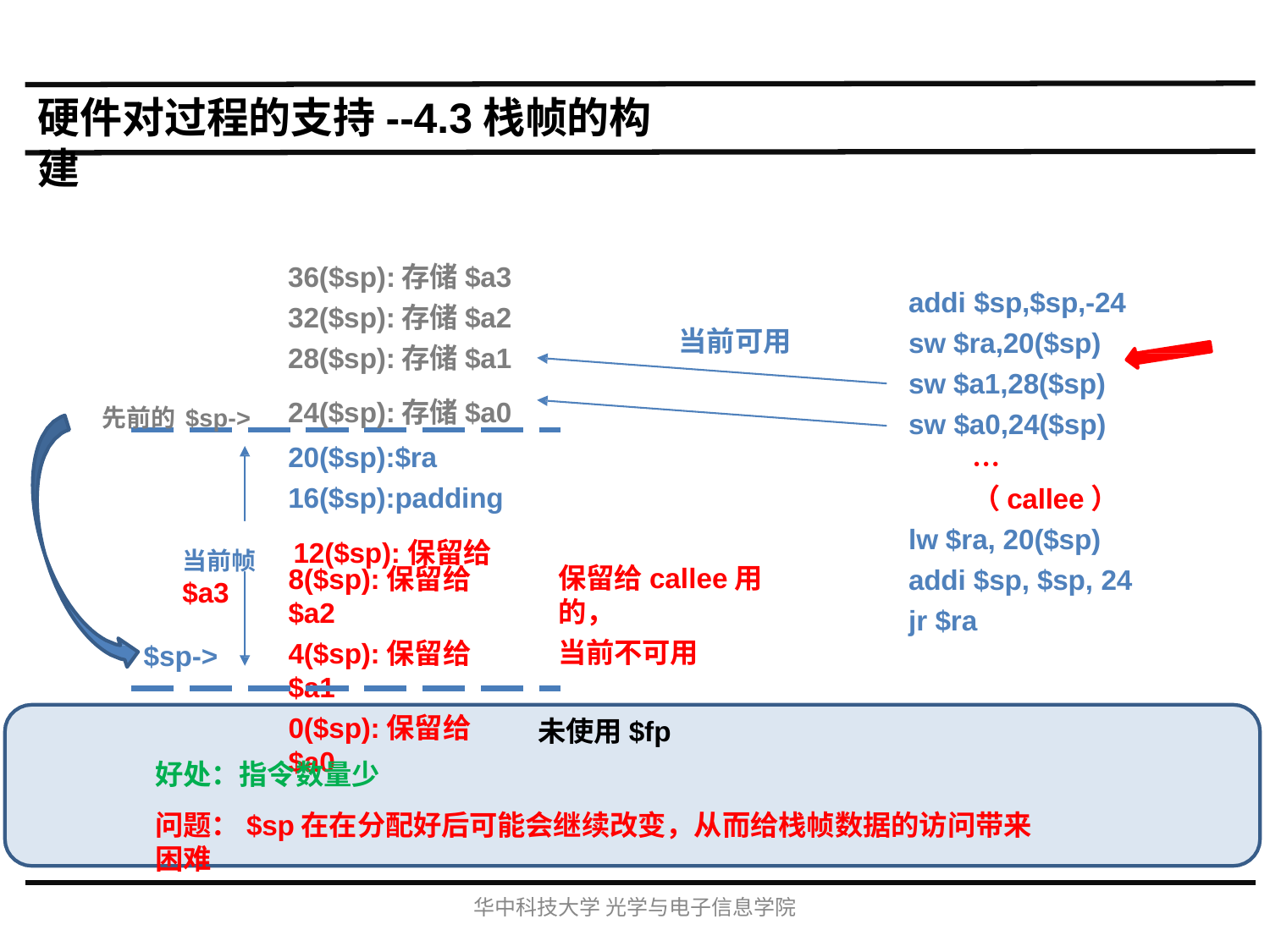

# 硬件对过程的支持--4.3栈帧的构建

36($sp):存储$a3
32($sp):存储$a2
28($sp):存储$a1
先前的$sp->	24($sp):存储$a0
addi $sp,$sp,-24  sw $ra,20($sp)  sw $a1,28($sp)  sw $a0,24($sp)
…（callee）
lw $ra, 20($sp)  addi $sp, $sp, 24  jr $ra
当前可用

20($sp):$ra
16($sp):padding
当前帧	12($sp):保留给$a3

保留给callee用的，
当前不可用
8($sp):保留给$a2
4($sp):保留给$a1
0($sp):保留给$a0

$sp->

未使用$fp
好处：指令数量少
问题：$sp在在分配好后可能会继续改变，从而给栈帧数据的访问带来困难

华中科技大学光学与电子信息学院